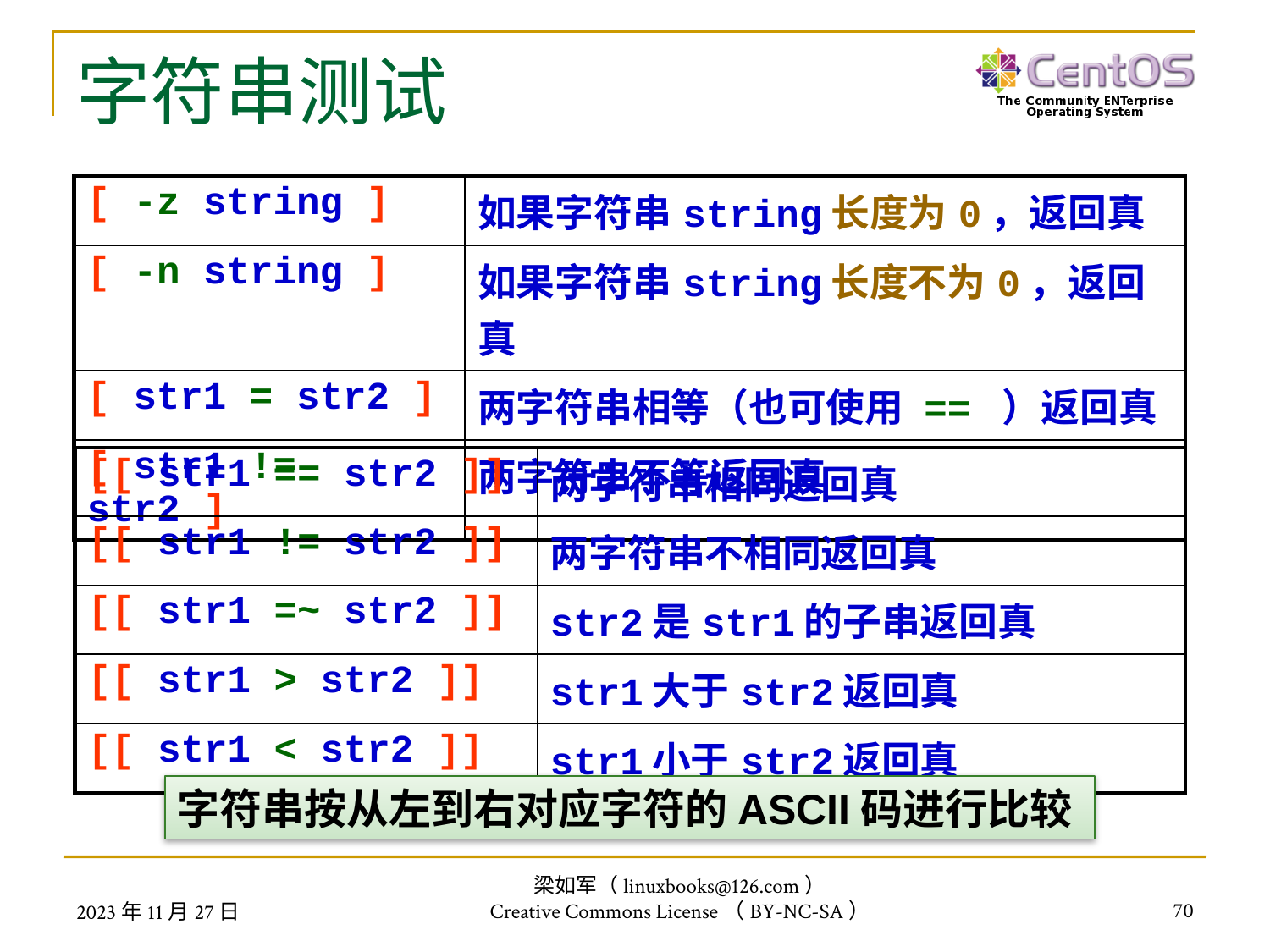

# 字符串测试
| [ -z string ] | 如果字符串string长度为0，返回真 |
| --- | --- |
| [ -n string ] | 如果字符串string长度不为0，返回真 |
| [ str1 = str2 ] | 两字符串相等（也可使用 == ）返回真 |
| [ str1 != str2 ] | 两字符串不等返回真 |
| [[ str1 == str2 ]] | 两字符串相同返回真 |
| --- | --- |
| [[ str1 != str2 ]] | 两字符串不相同返回真 |
| [[ str1 =~ str2 ]] | str2是str1的子串返回真 |
| [[ str1 > str2 ]] | str1大于str2返回真 |
| [[ str1 < str2 ]] | str1小于str2返回真 |
字符串按从左到右对应字符的ASCII码进行比较
梁如军（linuxbooks@126.com）
Creative Commons License（BY-NC-SA）
2023年11月27日
70